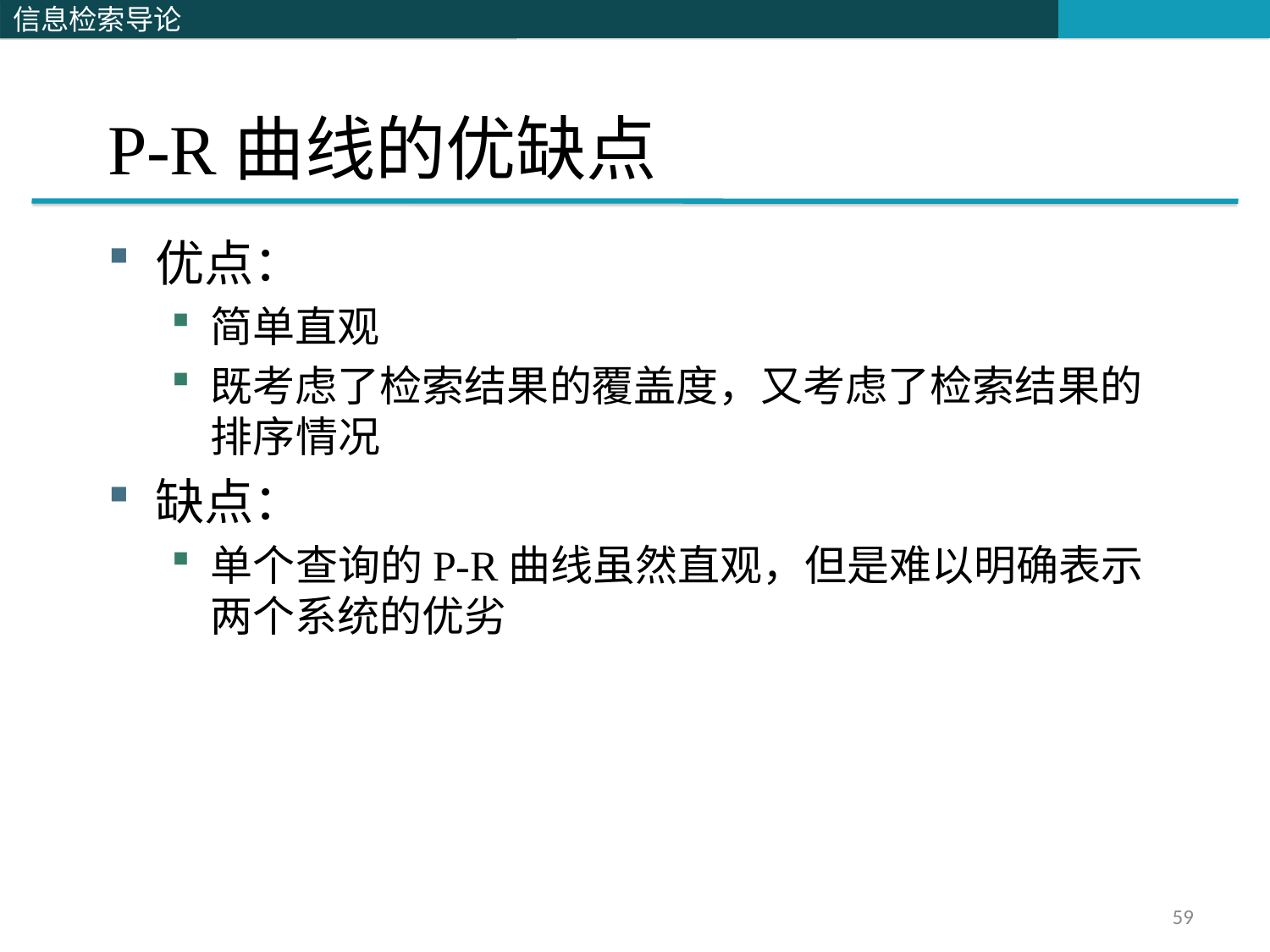

# P-R曲线的优缺点
优点：
简单直观
既考虑了检索结果的覆盖度，又考虑了检索结果的排序情况
缺点：
单个查询的P-R曲线虽然直观，但是难以明确表示两个系统的优劣

59